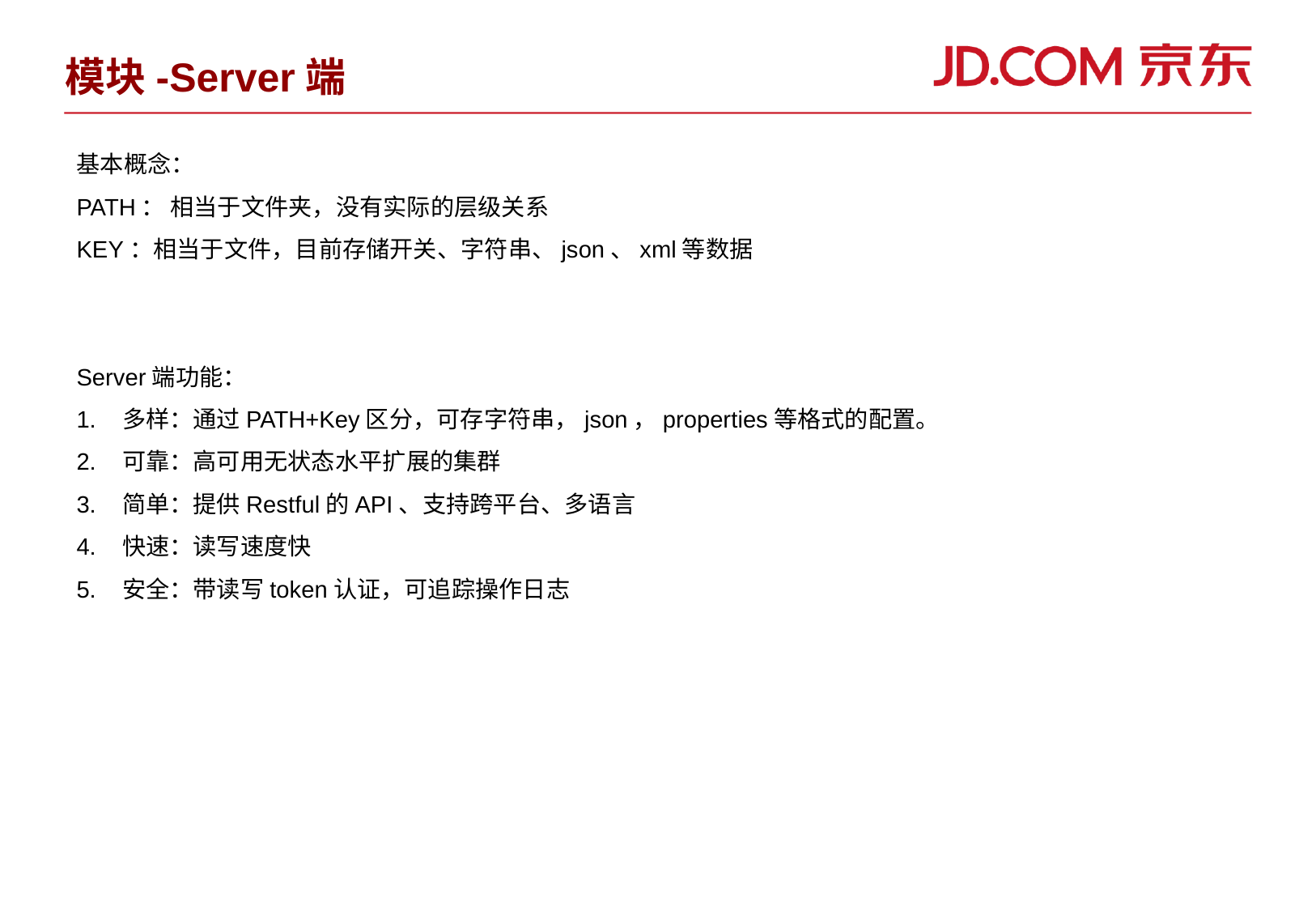

模块-Server端
基本概念：
PATH： 相当于文件夹，没有实际的层级关系
KEY：相当于文件，目前存储开关、字符串、json、xml等数据

Server端功能：
多样：通过PATH+Key区分，可存字符串，json，properties等格式的配置。
可靠：高可用无状态水平扩展的集群
简单：提供Restful的API、支持跨平台、多语言
快速：读写速度快
安全：带读写token认证，可追踪操作日志